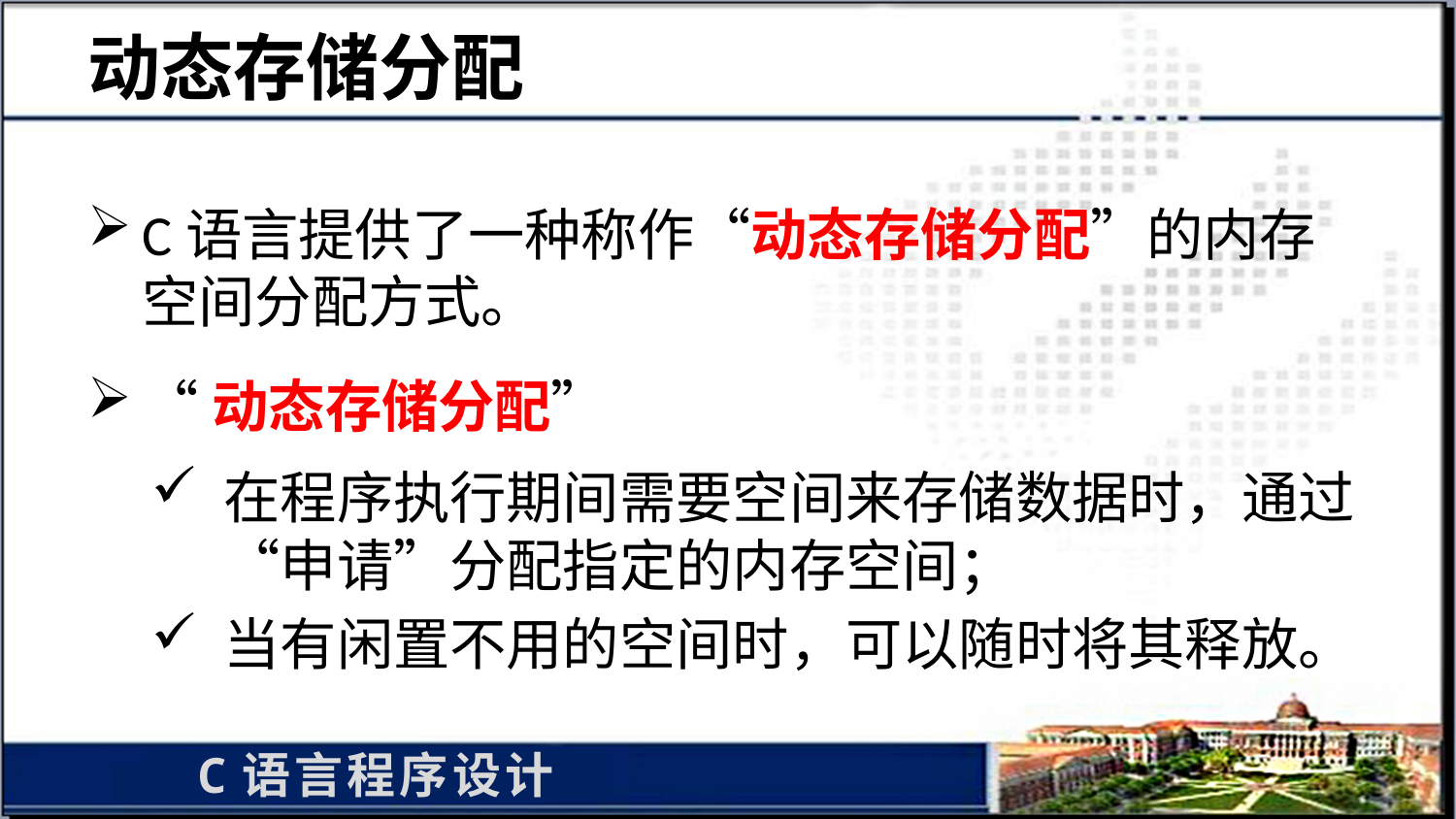

# 动态存储分配
C语言提供了一种称作“动态存储分配”的内存空间分配方式。
“动态存储分配”
在程序执行期间需要空间来存储数据时，通过“申请”分配指定的内存空间；
当有闲置不用的空间时，可以随时将其释放。